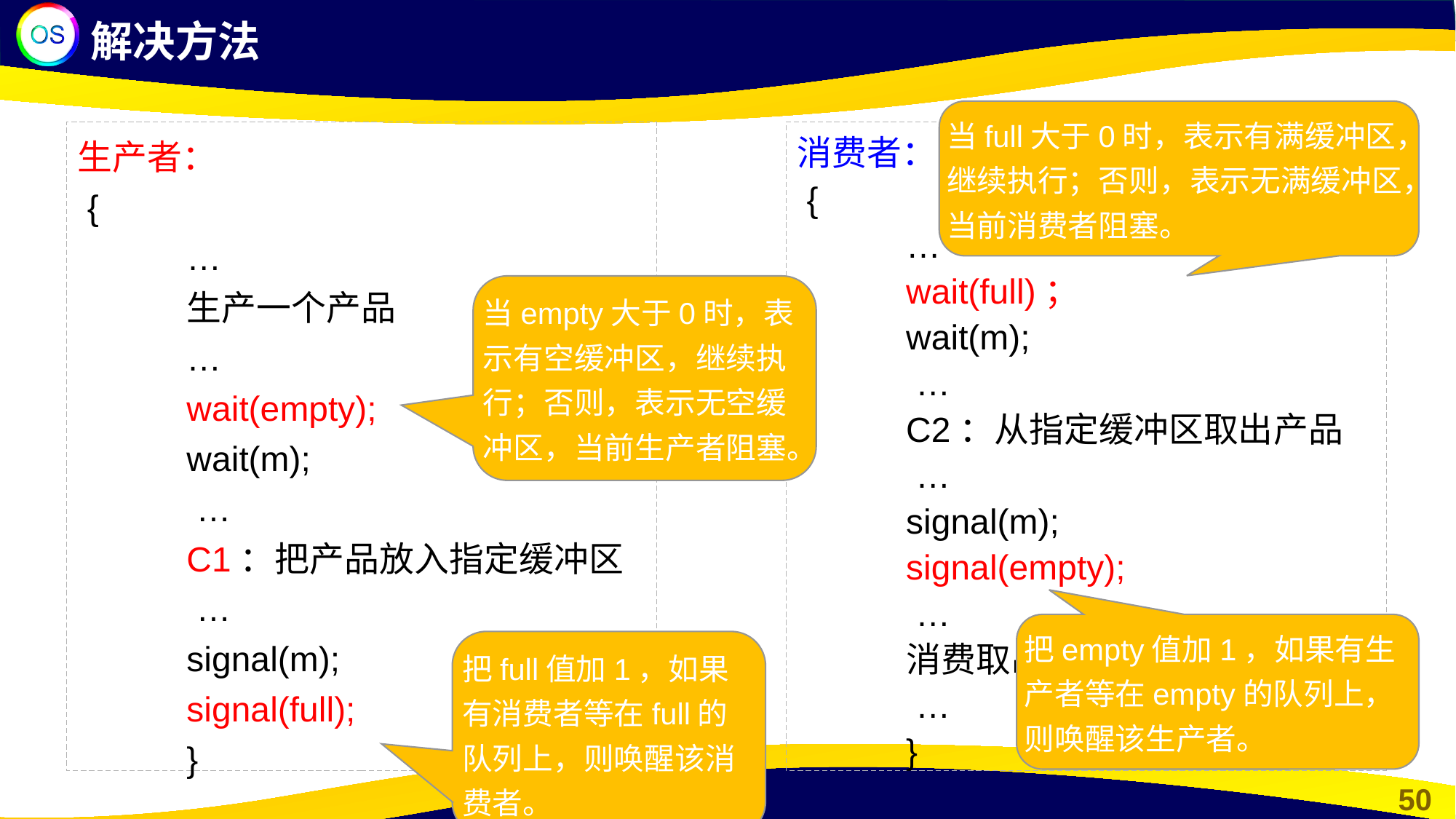

解决方法
当full大于0时，表示有满缓冲区，继续执行；否则，表示无满缓冲区，当前消费者阻塞。
生产者：
 {
	…
	生产一个产品
	…
	wait(empty);
	wait(m);
	 …
	C1：把产品放入指定缓冲区
	 …
	signal(m);
	signal(full);
	}
消费者：
 {
	…
	wait(full)；
	wait(m);
	 …
	C2：从指定缓冲区取出产品
	 …
	signal(m);
	signal(empty);
	 …
	消费取出的产品
	 …
	}
当empty大于0时，表示有空缓冲区，继续执行；否则，表示无空缓冲区，当前生产者阻塞。
把empty值加1，如果有生产者等在empty的队列上，则唤醒该生产者。
把full值加1，如果有消费者等在full的 队列上，则唤醒该消费者。